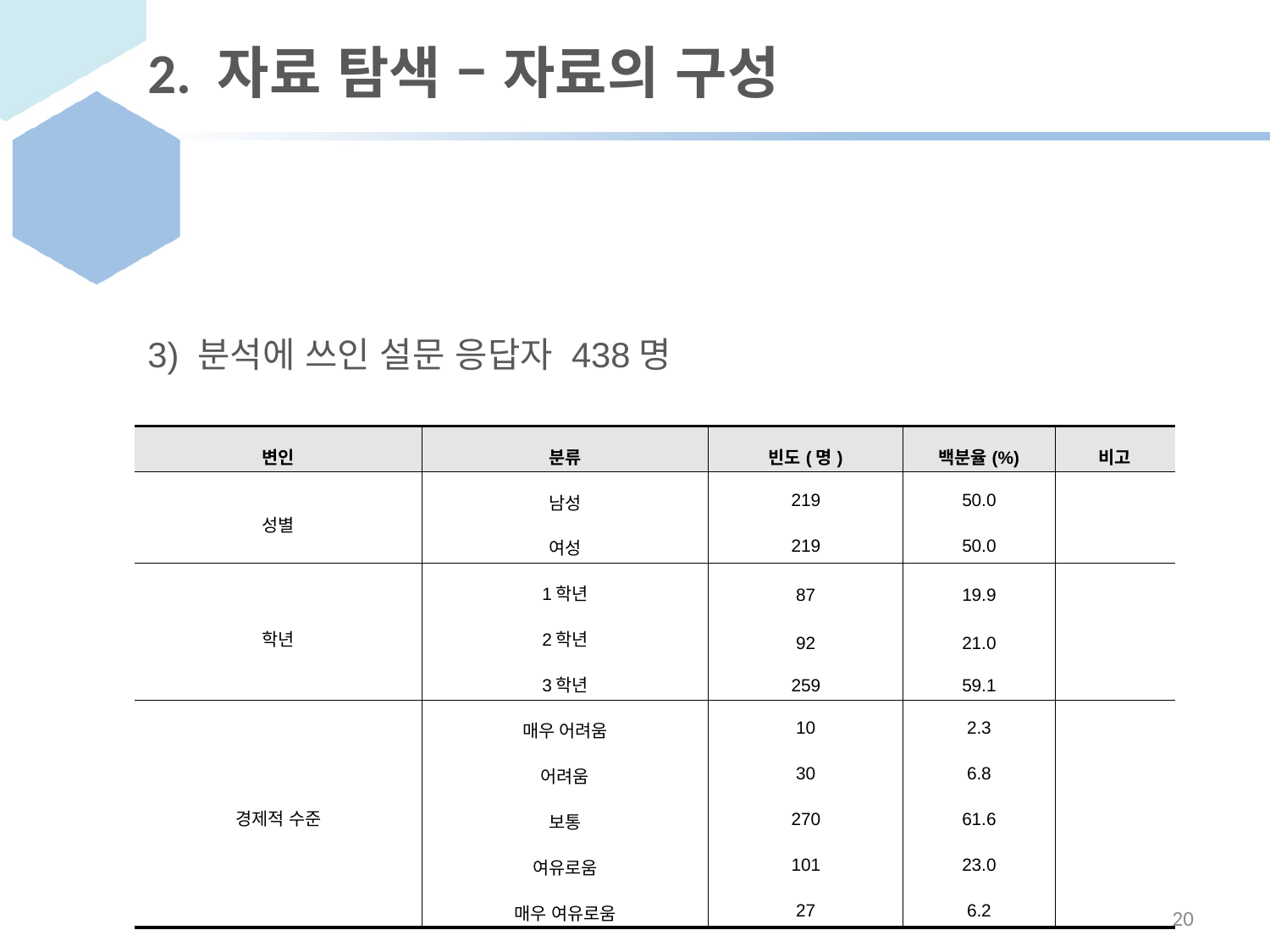

# 2. 자료 탐색 – 자료의 구성
3) 분석에 쓰인 설문 응답자 438명
| 변인 | 분류 | 빈도(명) | 백분율(%) | 비고 |
| --- | --- | --- | --- | --- |
| 성별 | 남성 | 219 | 50.0 |  |
|  | 여성 | 219 | 50.0 |  |
| 학년 | 1학년 | 87 | 19.9 |  |
|  | 2학년 |  |  |  |
|  |  | 92 | 21.0 |  |
|  | 3학년 |  |  |  |
|  |  | 259 | 59.1 |  |
| 경제적 수준 | 매우 어려움 | 10 | 2.3 |  |
|  | 어려움 | 30 | 6.8 |  |
|  | 보통 | 270 | 61.6 |  |
|  | 여유로움 | 101 | 23.0 |  |
|  | 매우 여유로움 | 27 | 6.2 |  |
20